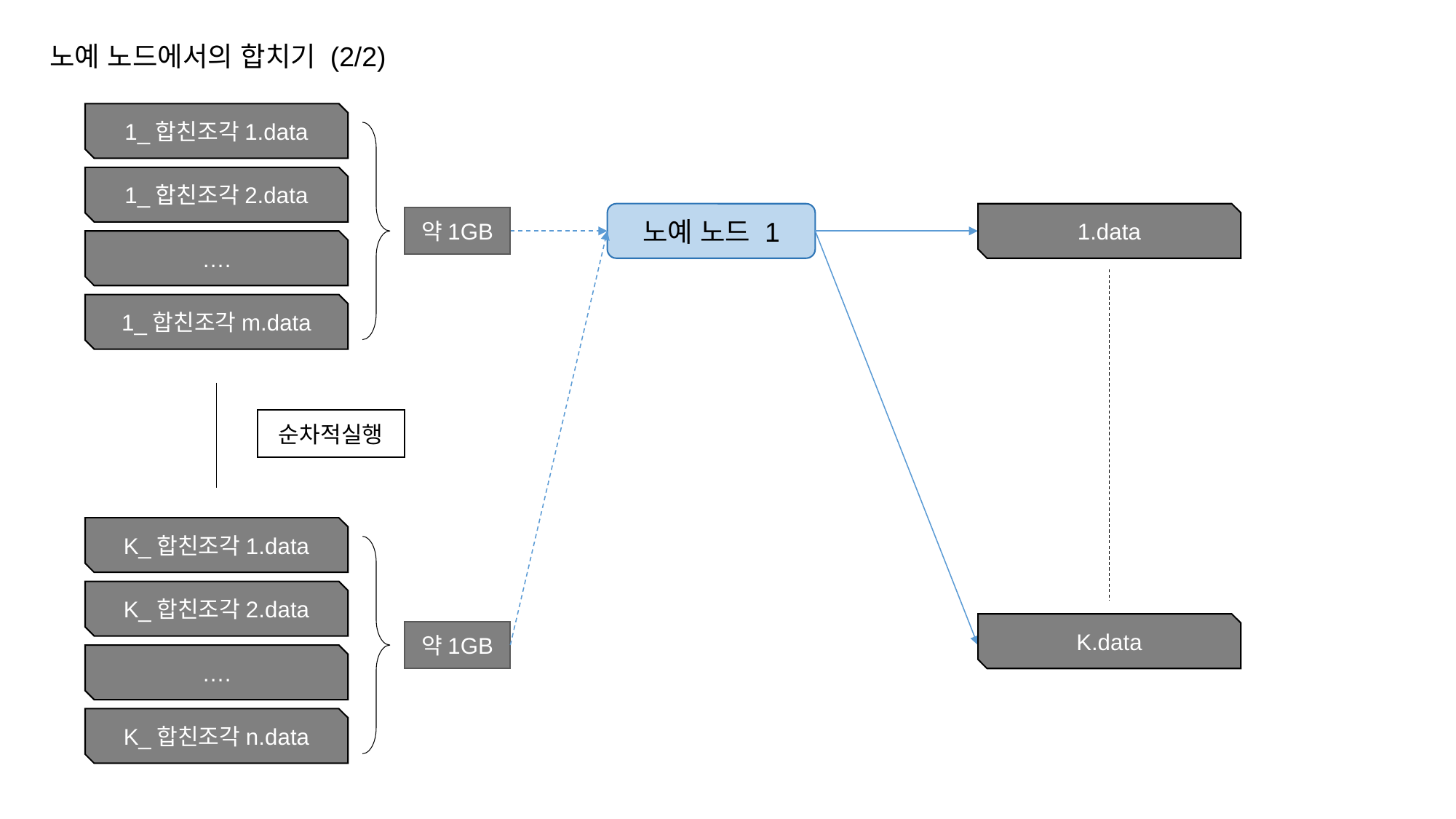

노예 노드에서의 합치기 (2/2)
1_합친조각1.data
1_합친조각2.data
….
1_합친조각m.data

1.data
노예 노드 1
약1GB
순차적실행
K_합친조각1.data
K_합친조각2.data
….
K_합친조각n.data

K.data
약1GB